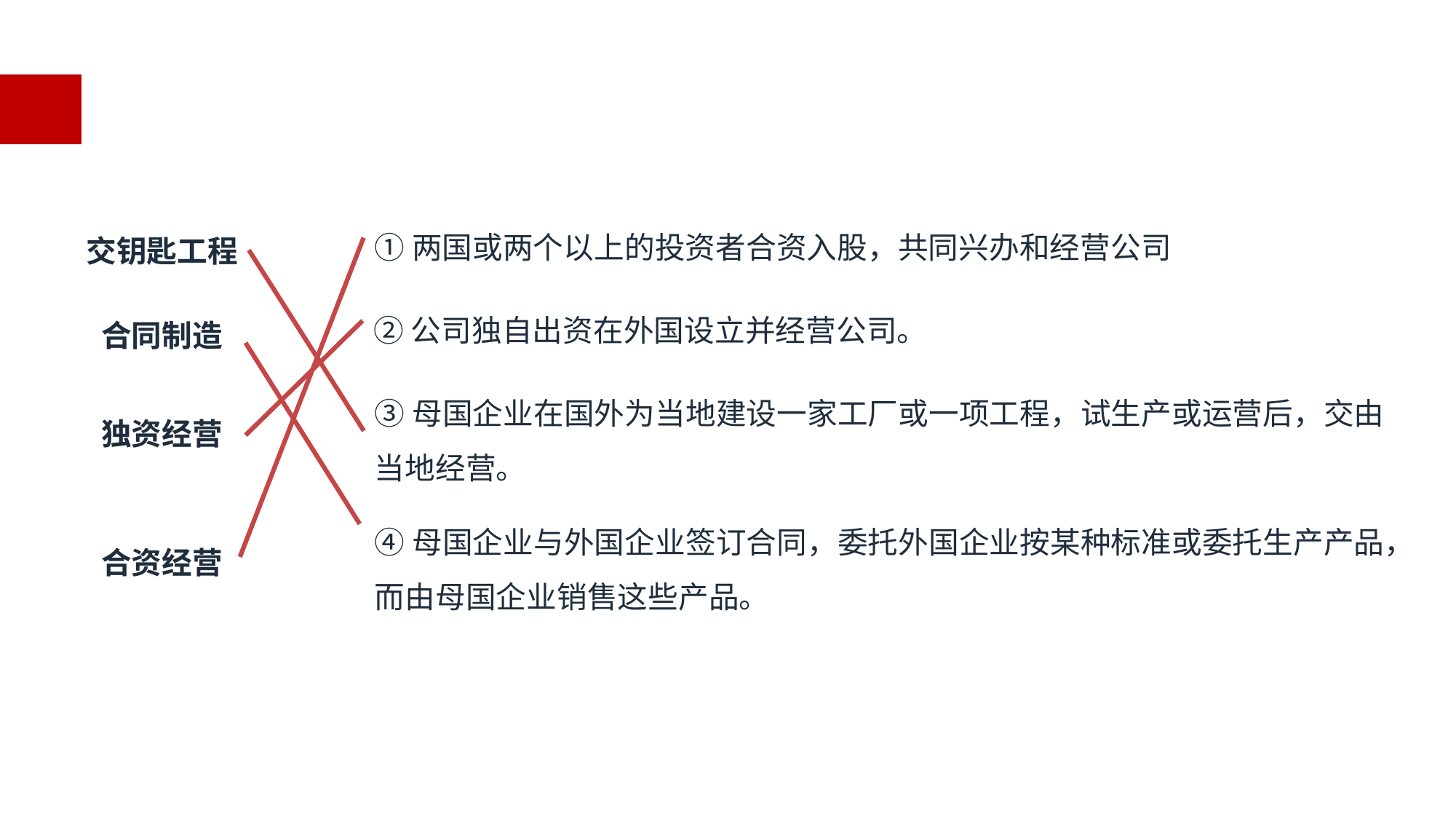

①两国或两个以上的投资者合资入股，共同兴办和经营公司
交钥匙工程
②公司独自出资在外国设立并经营公司。
合同制造
③母国企业在国外为当地建设一家工厂或一项工程，试生产或运营后，交由当地经营。
独资经营
④母国企业与外国企业签订合同，委托外国企业按某种标准或委托生产产品，而由母国企业销售这些产品。
合资经营